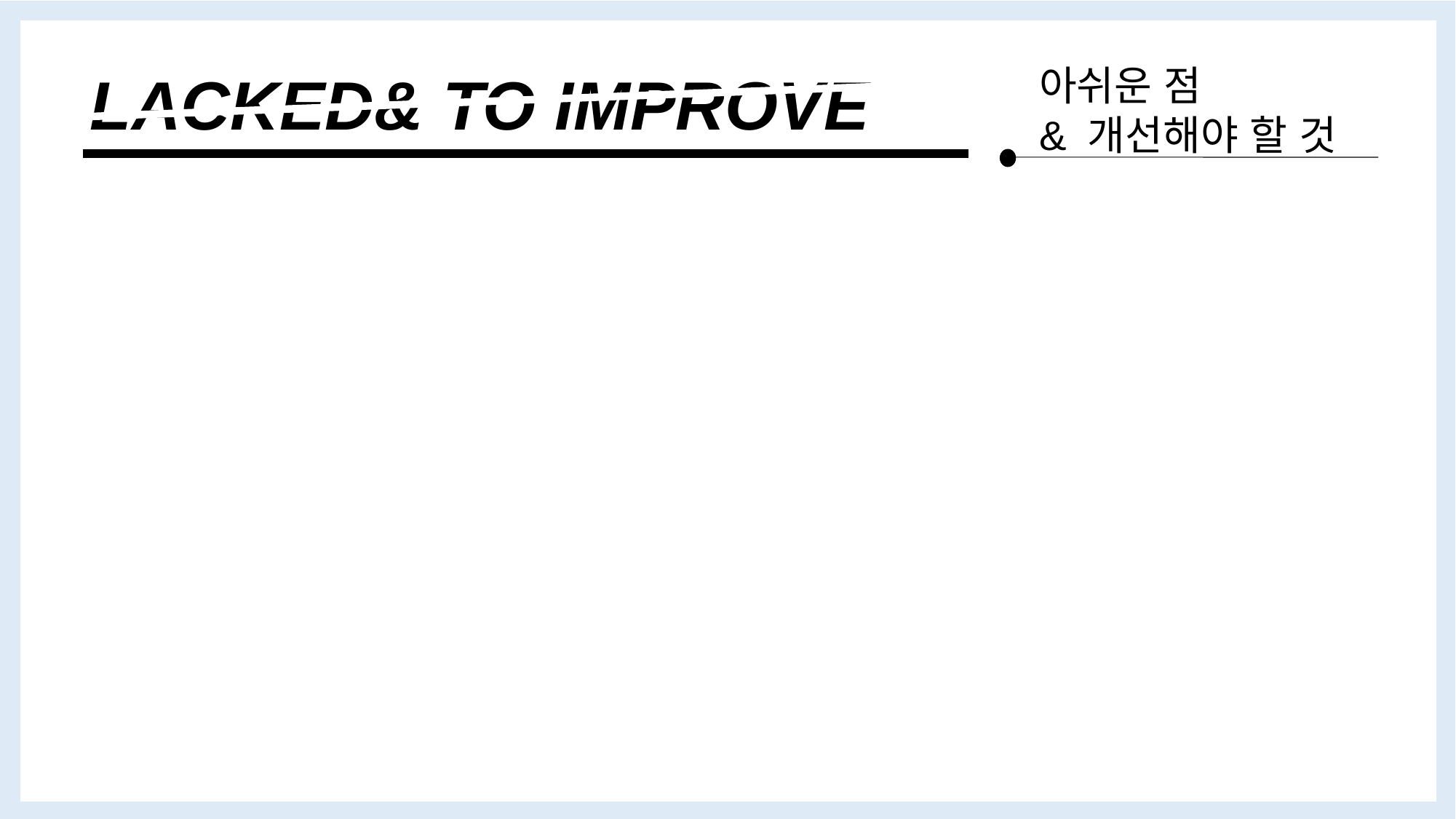

아쉬운 점
& 개선해야 할 것
  LACKED& TO IMPROVE